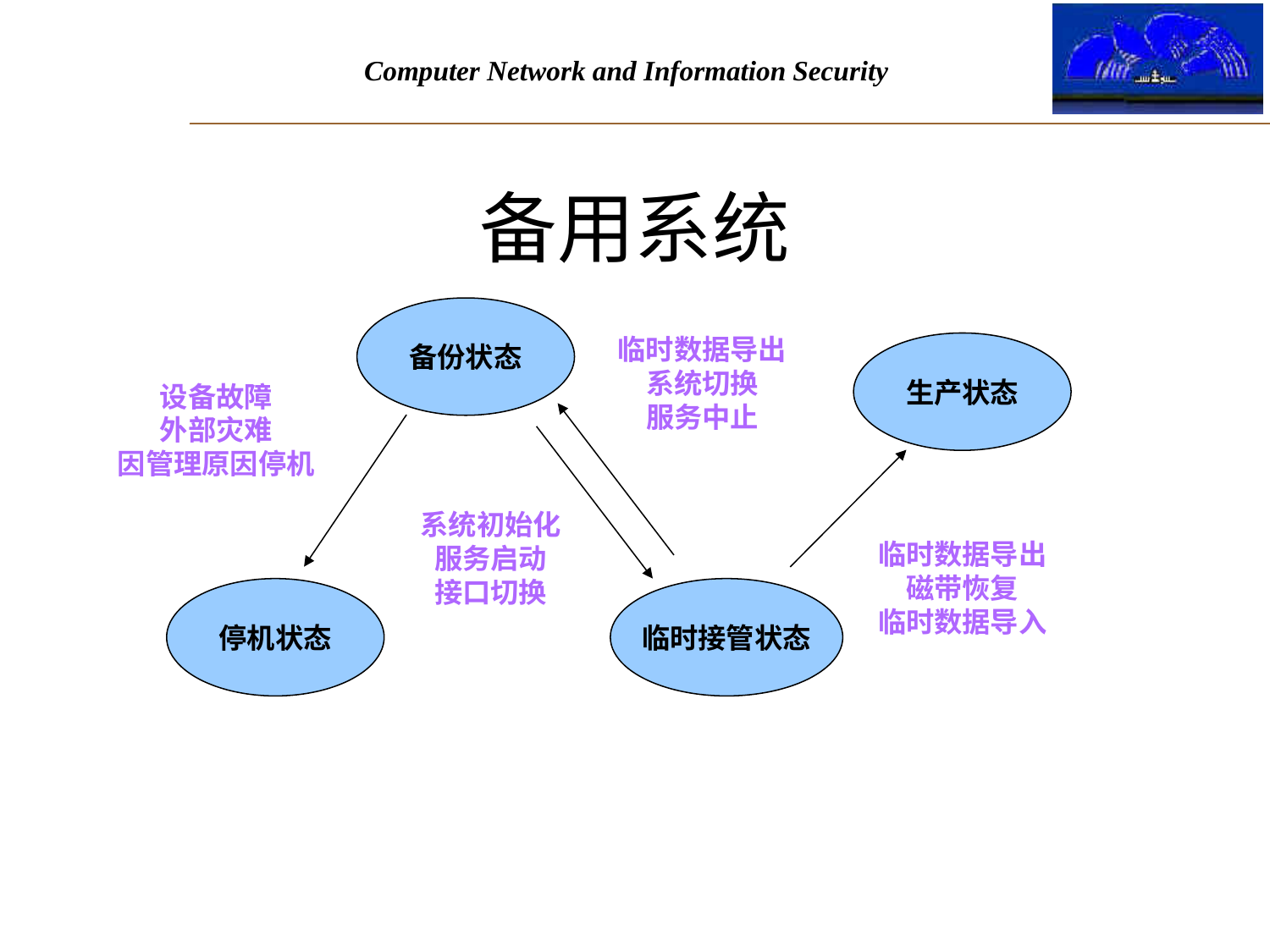

# 备用系统
临时数据导出
系统切换
服务中止
备份状态
设备故障
外部灾难
因管理原因停机
生产状态

系统初始化
服务启动
接口切换
临时数据导出
磁带恢复
临时数据导入
停机状态
临时接管状态